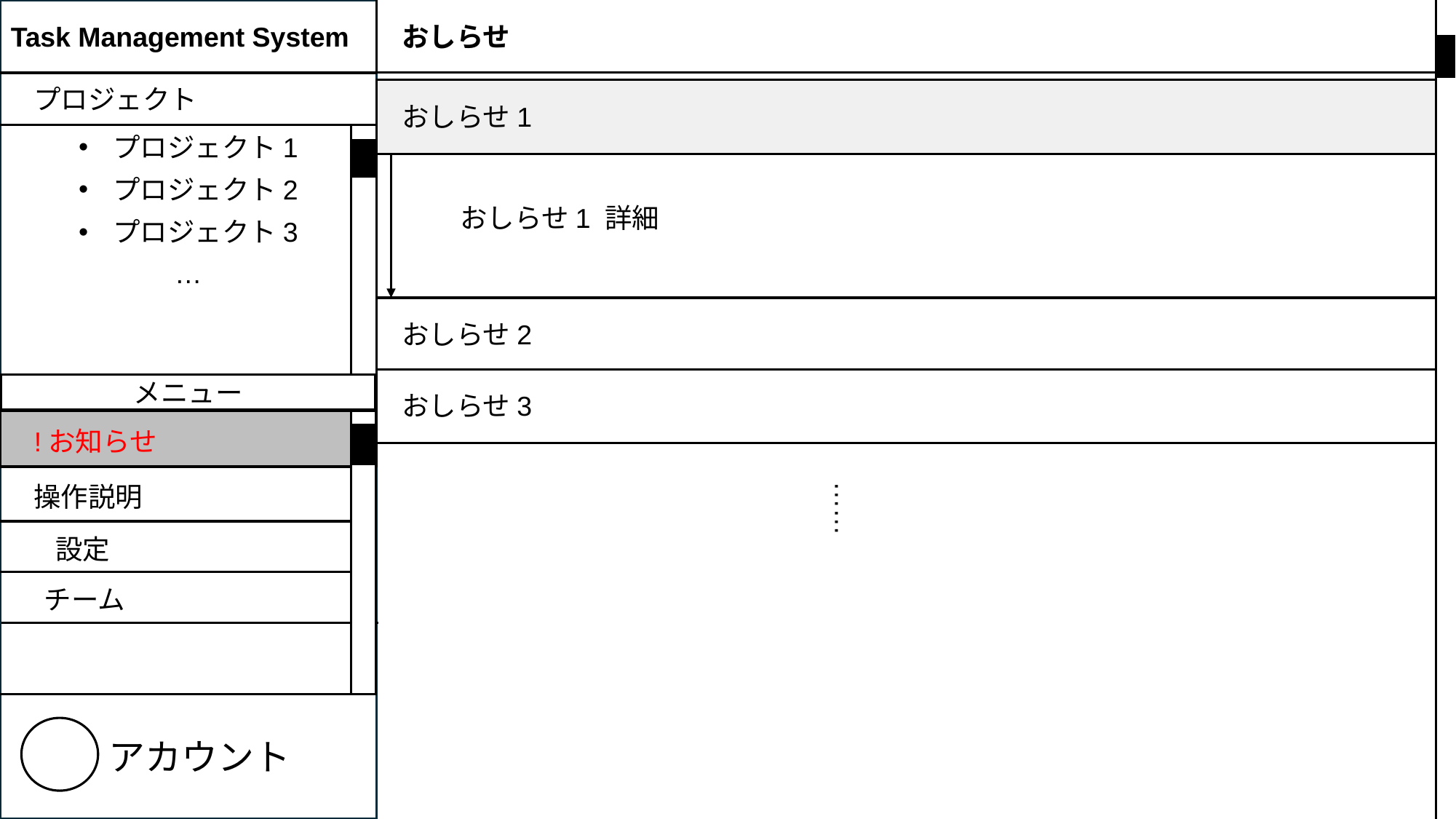

Task Management System
おしらせ

プロジェクト

おしらせ1
プロジェクト1

プロジェクト2
おしらせ1 詳細
プロジェクト3
…

おしらせ2

メニュー
おしらせ3

!お知らせ

……
操作説明
設定
チーム

アカウント